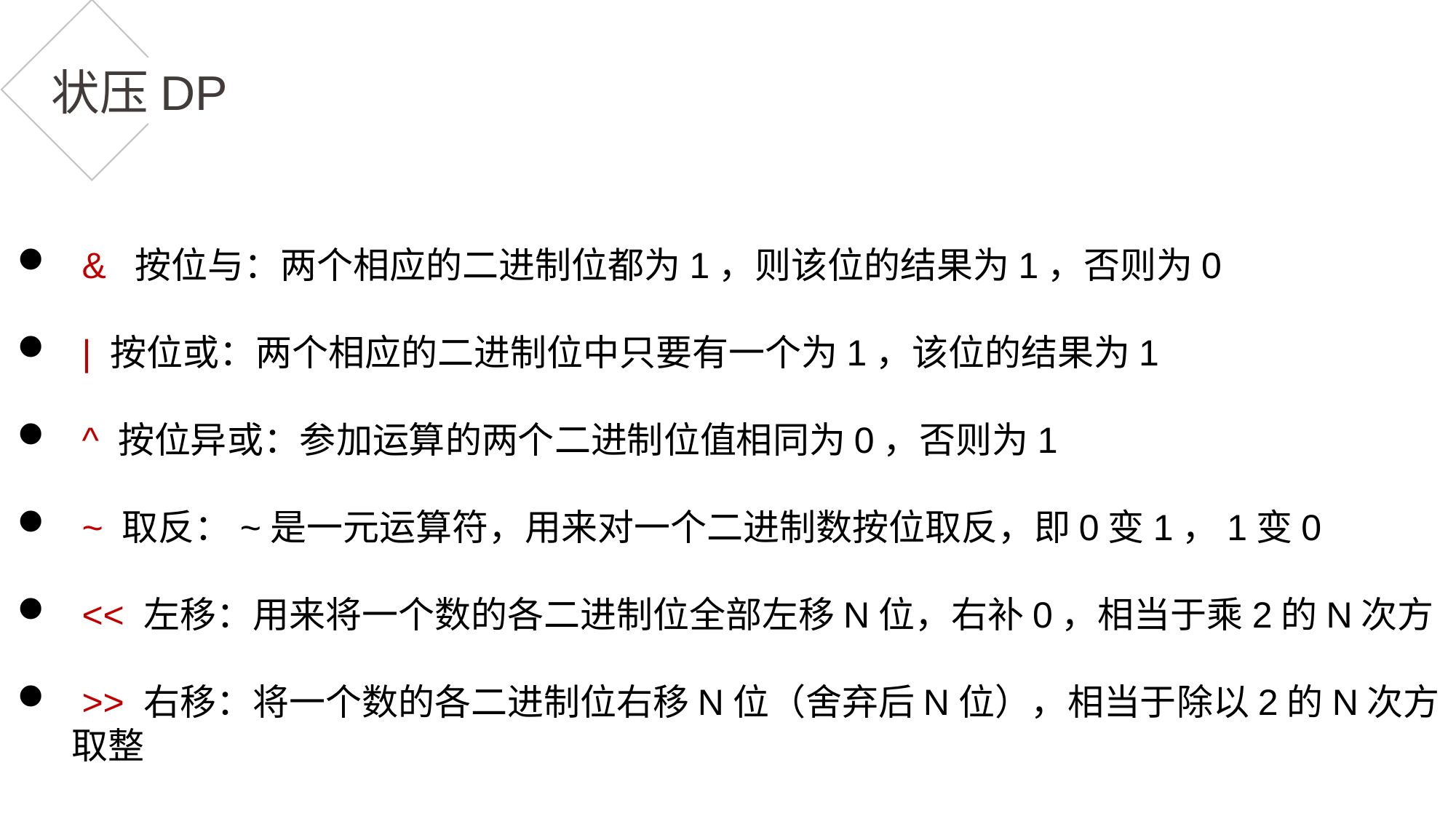

状压DP
 &  按位与：两个相应的二进制位都为1，则该位的结果为1，否则为0

 | 按位或：两个相应的二进制位中只要有一个为1，该位的结果为1

 ^ 按位异或：参加运算的两个二进制位值相同为0，否则为1

 ~ 取反：~是一元运算符，用来对一个二进制数按位取反，即0变1，1变0

 << 左移：用来将一个数的各二进制位全部左移N位，右补0，相当于乘2的N次方

 >> 右移：将一个数的各二进制位右移N位（舍弃后N位），相当于除以2的N次方取整